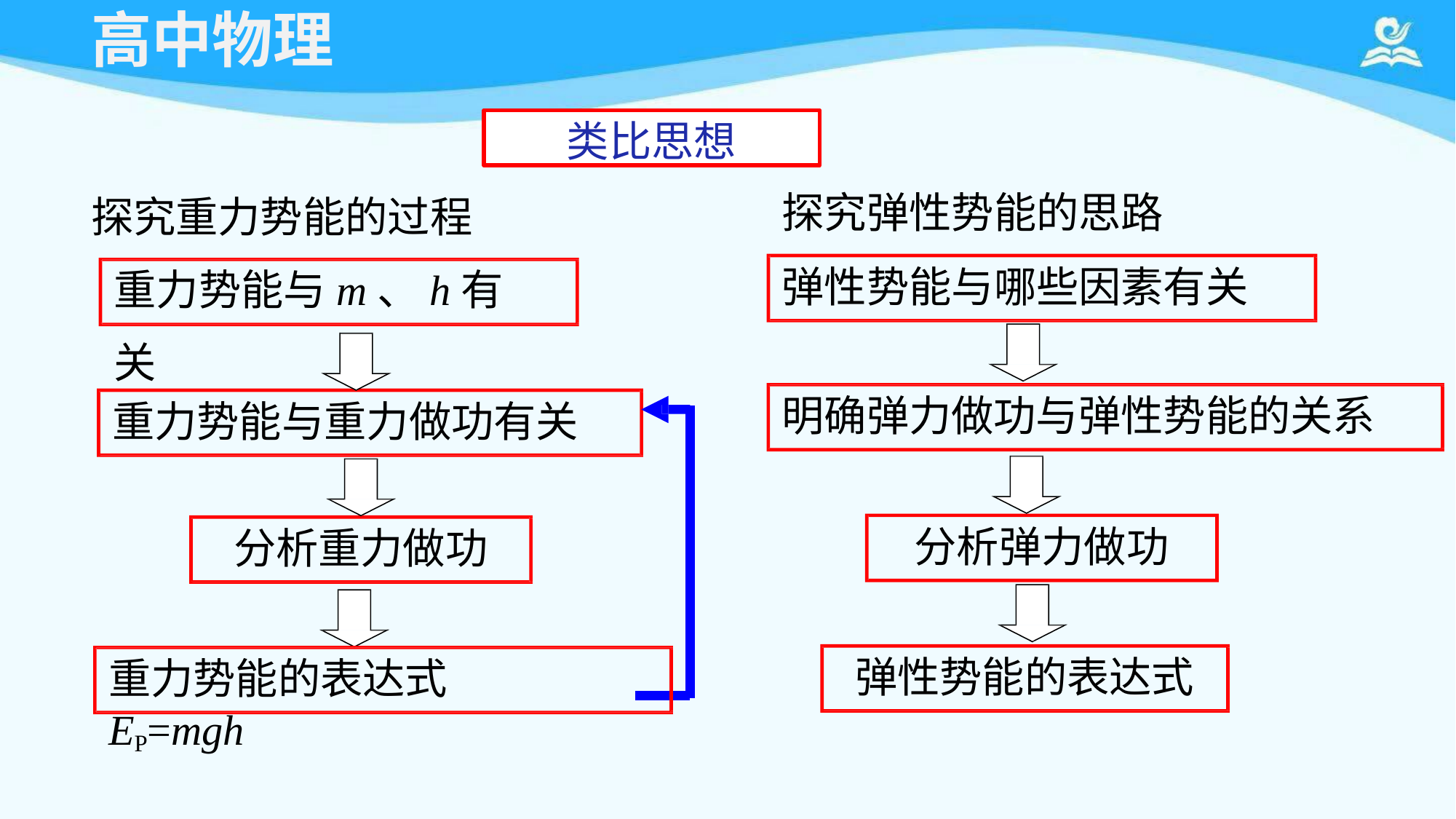

# 高中物理
类比思想
探究弹性势能的思路
弹性势能与哪些因素有关
探究重力势能的过程 重力势能与m、h有关

明确弹力做功与弹性势能的关系

重力势能与重力做功有关

分析弹力做功
分析重力做功

弹性势能的表达式
重力势能的表达式EP=mgh